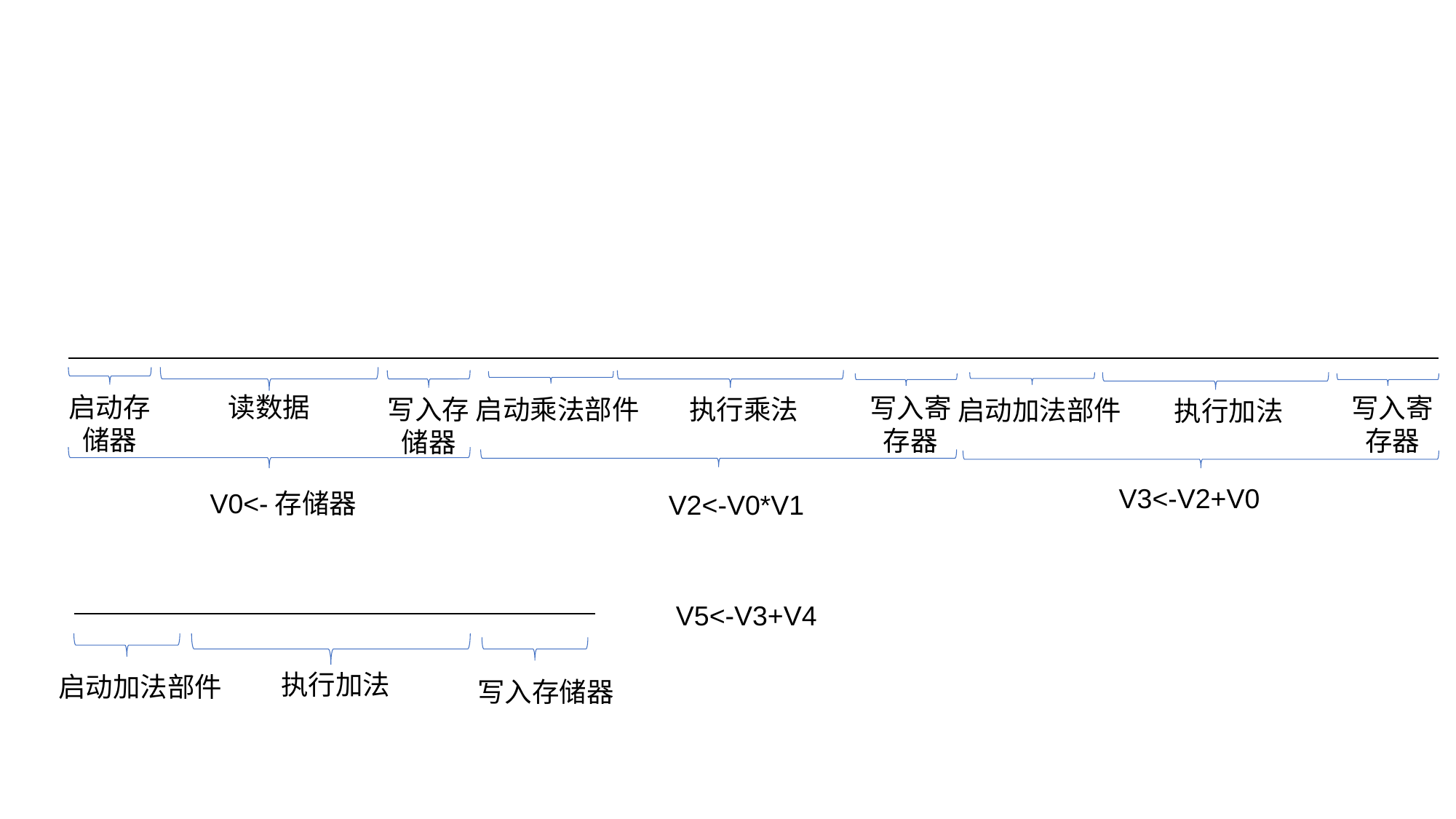

启动存储器
读数据
写入寄存器
写入寄存器
执行乘法
启动乘法部件
写入存储器
启动加法部件
执行加法
V3<-V2+V0
V0<-存储器
V2<-V0*V1

V5<-V3+V4

执行加法
启动加法部件
写入存储器